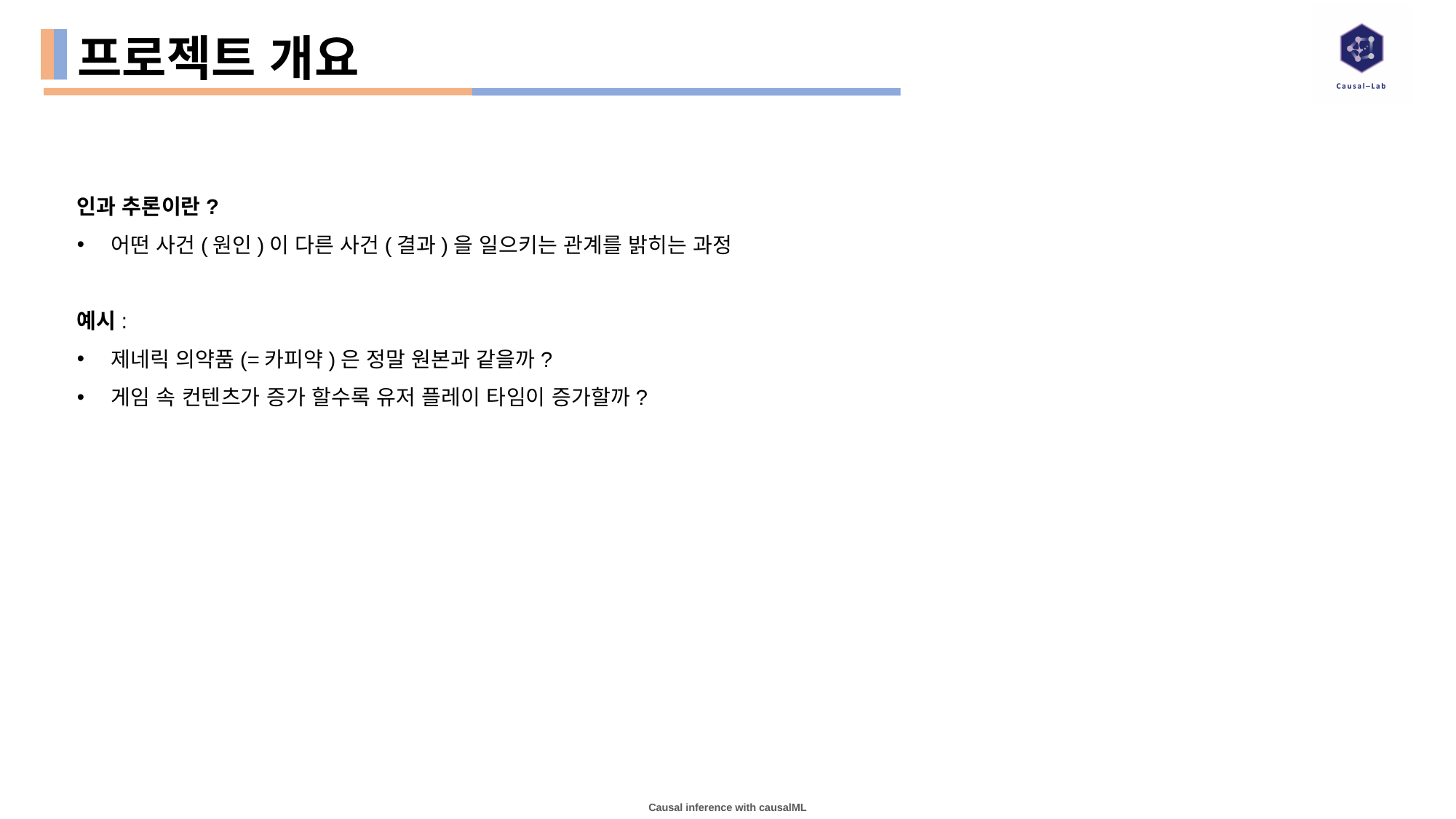

# 프로젝트 개요
인과 추론이란?
어떤 사건(원인)이 다른 사건(결과)을 일으키는 관계를 밝히는 과정

예시:
제네릭 의약품(=카피약)은 정말 원본과 같을까?
게임 속 컨텐츠가 증가 할수록 유저 플레이 타임이 증가할까?